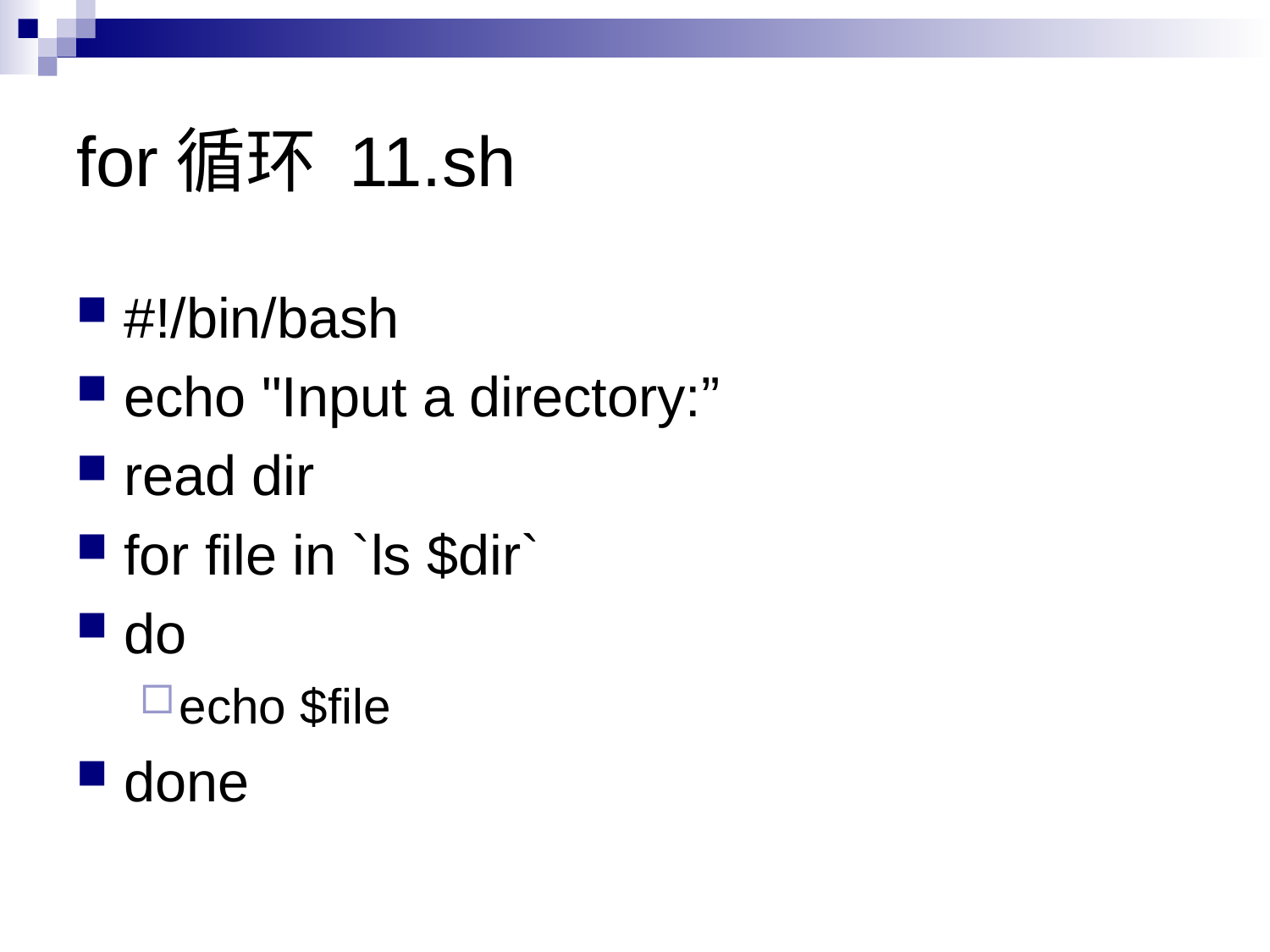

# for循环 11.sh
#!/bin/bash
echo "Input a directory:”
read dir
for file in `ls $dir`
do
echo $file
done